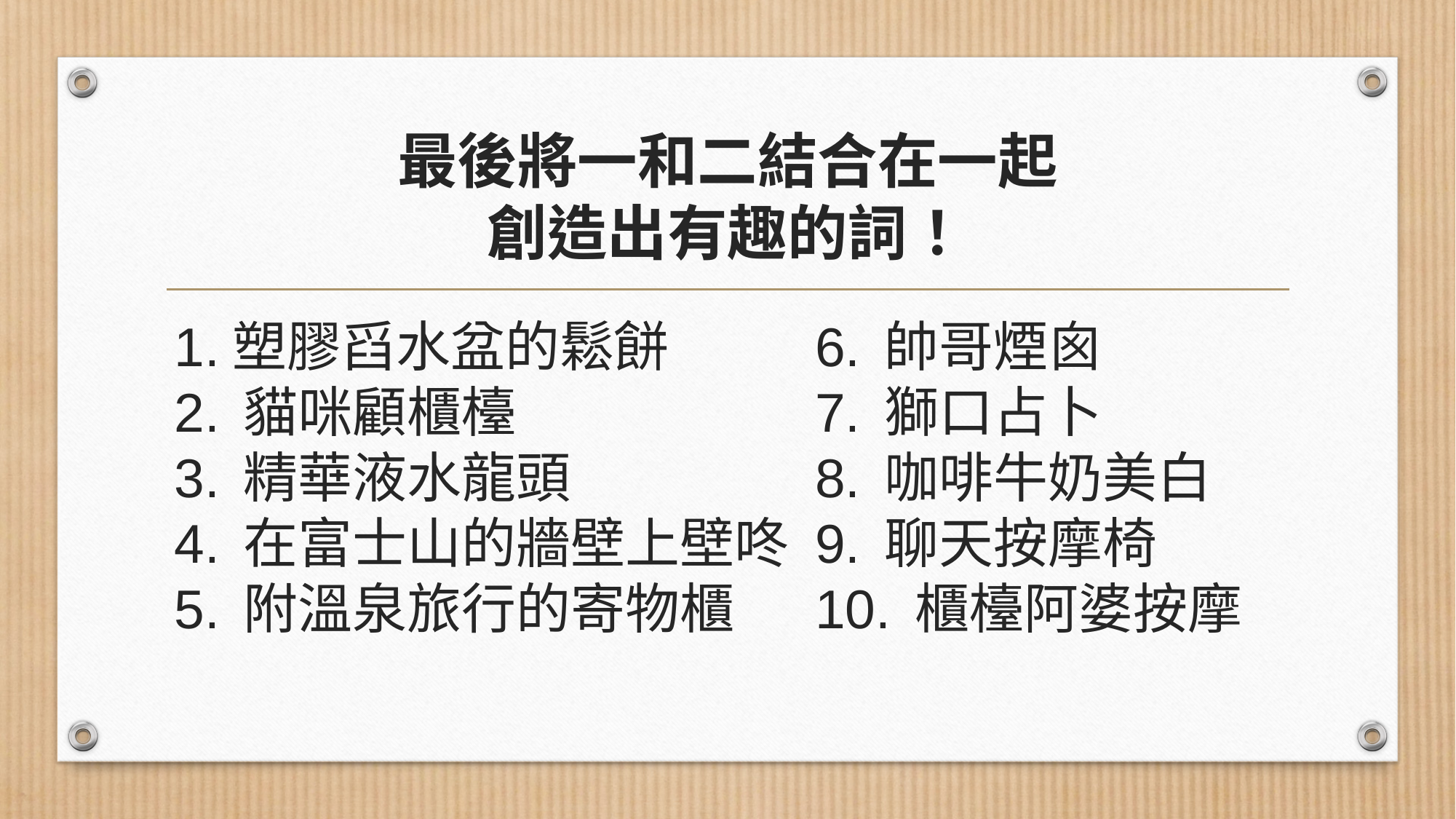

# 最後將一和二結合在一起 創造出有趣的詞！
1.塑膠舀水盆的鬆餅
2. 貓咪顧櫃檯
3. 精華液水龍頭
4. 在富士山的牆壁上壁咚
5. 附溫泉旅行的寄物櫃
6. 帥哥煙囪
7. 獅口占卜
8. 咖啡牛奶美白
9. 聊天按摩椅
10. 櫃檯阿婆按摩